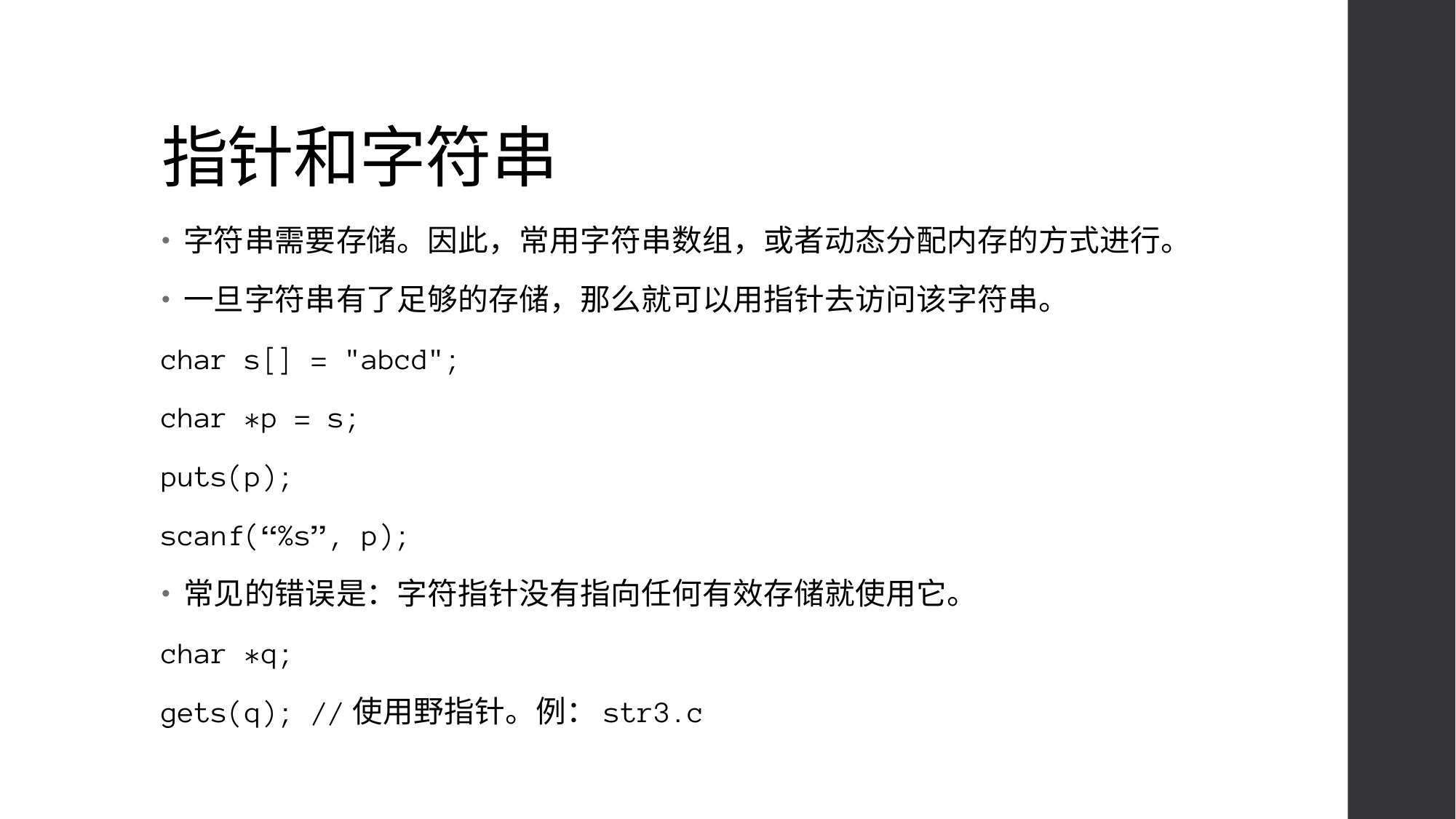

# 指针和字符串
字符串需要存储。因此，常用字符串数组，或者动态分配内存的方式进行。
一旦字符串有了足够的存储，那么就可以用指针去访问该字符串。
char s[] = "abcd";
char *p = s;
puts(p);
scanf(“%s”, p);
常见的错误是：字符指针没有指向任何有效存储就使用它。
char *q;
gets(q); //使用野指针。例：str3.c